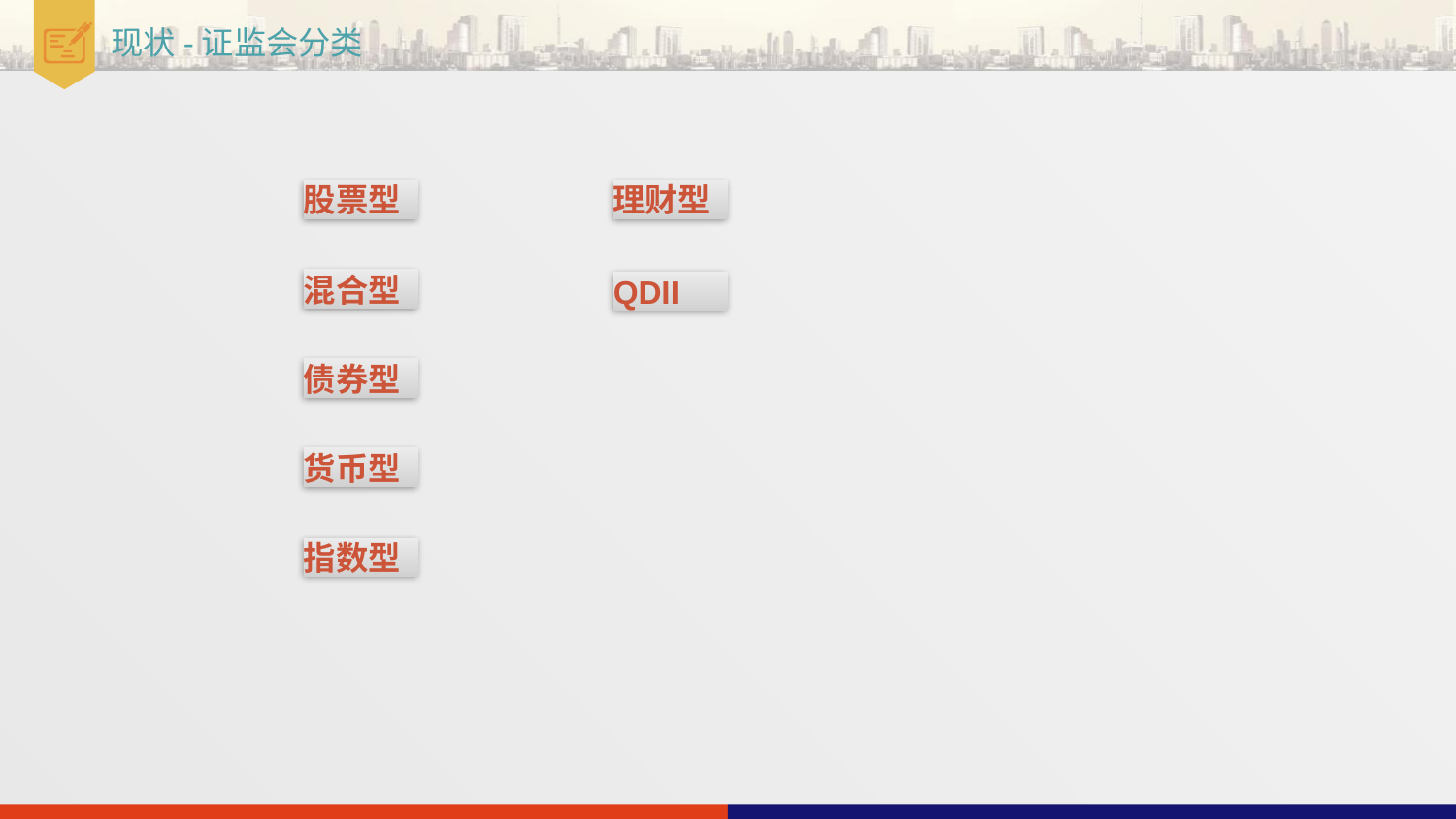

# 现状-证监会分类

股票型
理财型
混合型
QDII
债券型
货币型
指数型